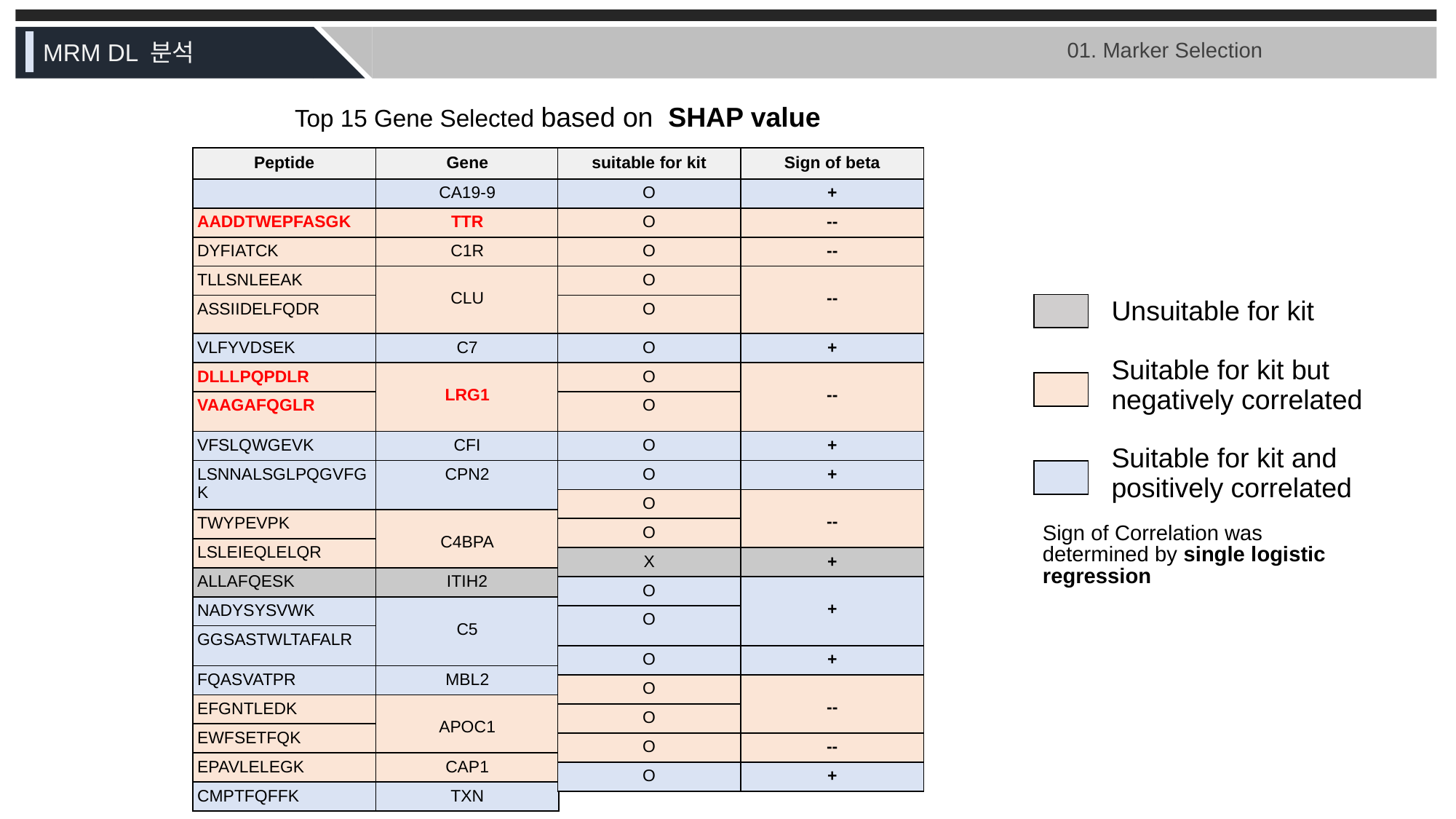

01. Marker Selection
MRM DL 분석
Top 15 Gene Selected based on  SHAP value

| Peptide | Gene |
| --- | --- |
|  | CA19-9 |
| AADDTWEPFASGK | TTR |
| DYFIATCK | C1R |
| TLLSNLEEAK | CLU |
| ASSIIDELFQDR | CLU |
| VLFYVDSEK | C7 |
| DLLLPQPDLR | LRG1 |
| VAAGAFQGLR | LRG1 |
| VFSLQWGEVK | CFI |
| LSNNALSGLPQGVFGK | CPN2 |
| TWYPEVPK | C4BPA |
| LSLEIEQLELQR | C4BPA |
| ALLAFQESK | ITIH2 |
| NADYSYSVWK | C5 |
| GGSASTWLTAFALR | C5 |
| FQASVATPR | MBL2 |
| EFGNTLEDK | APOC1 |
| EWFSETFQK | APOC1 |
| EPAVLELEGK | CAP1 |
| CMPTFQFFK | TXN |
| suitable for kit | Sign of beta |
| --- | --- |
| O | + |
| O | -- |
| O | -- |
| O | -- |
| O | CLU |
| O | + |
| O | -- |
| O | LRG1 |
| O | + |
| O | + |
| O | -- |
| O | C4BPA |
| X | + |
| O | + |
| O | C5 |
| O | + |
| O | -- |
| O | APOC1 |
| O | -- |
| O | + |

Unsuitable for kit

Suitable for kit but negatively correlated

Suitable for kit and
positively correlated

|  |
| --- |
|  |
| --- |

Sign of Correlation was determined by single logistic regression

|  |
| --- |